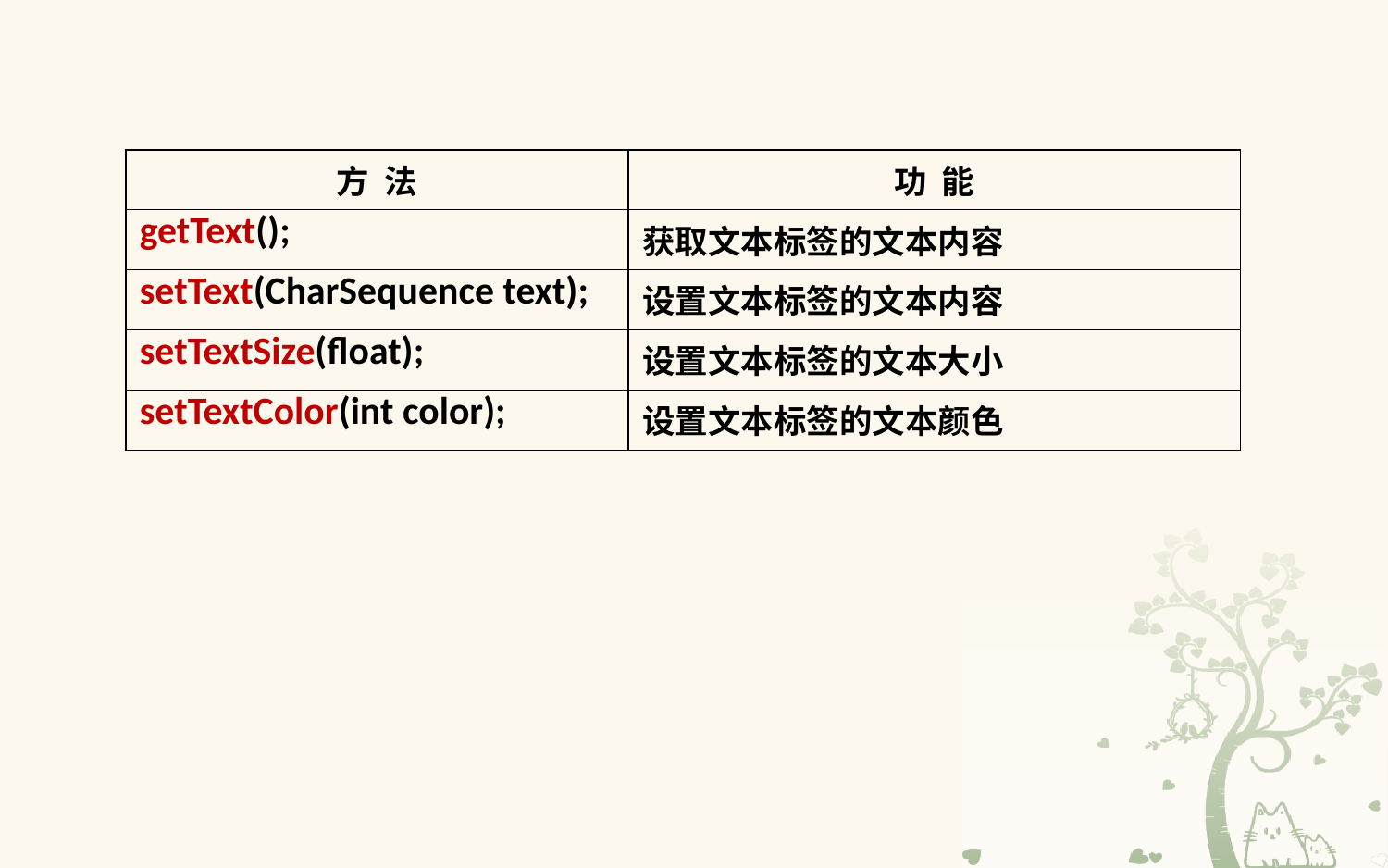

# TextView常用的java代码方法
| 方 法 | 功 能 |
| --- | --- |
| getText(); | 获取文本标签的文本内容 |
| setText(CharSequence text); | 设置文本标签的文本内容 |
| setTextSize(float); | 设置文本标签的文本大小 |
| setTextColor(int color); | 设置文本标签的文本颜色 |